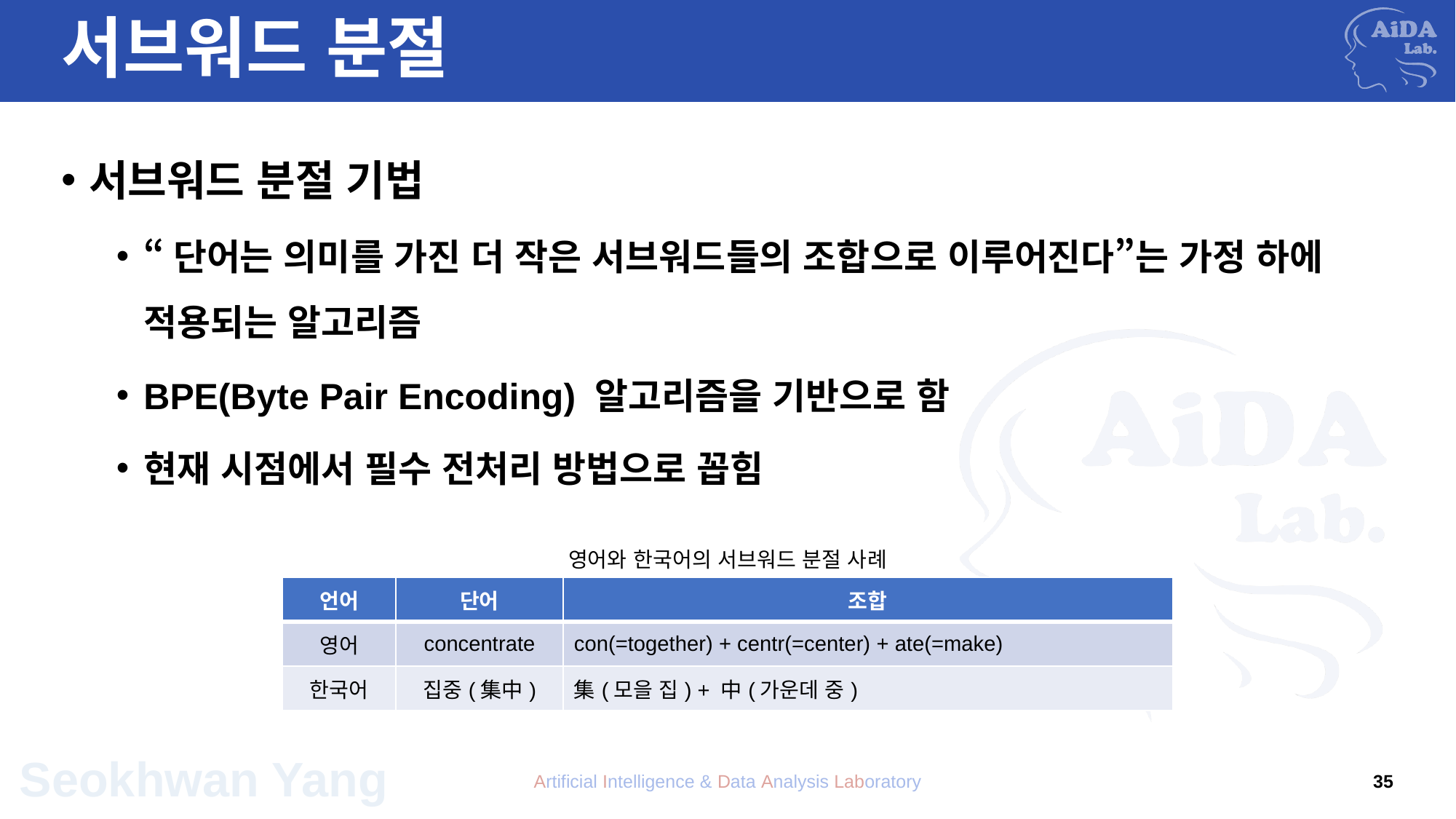

# 서브워드 분절
서브워드 분절 기법
“단어는 의미를 가진 더 작은 서브워드들의 조합으로 이루어진다”는 가정 하에 적용되는 알고리즘
BPE(Byte Pair Encoding) 알고리즘을 기반으로 함
현재 시점에서 필수 전처리 방법으로 꼽힘
영어와 한국어의 서브워드 분절 사례
| 언어 | 단어 | 조합 |
| --- | --- | --- |
| 영어 | concentrate | con(=together) + centr(=center) + ate(=make) |
| 한국어 | 집중(集中) | 集(모을 집) + 中(가운데 중) |
Artificial Intelligence & Data Analysis Laboratory
35